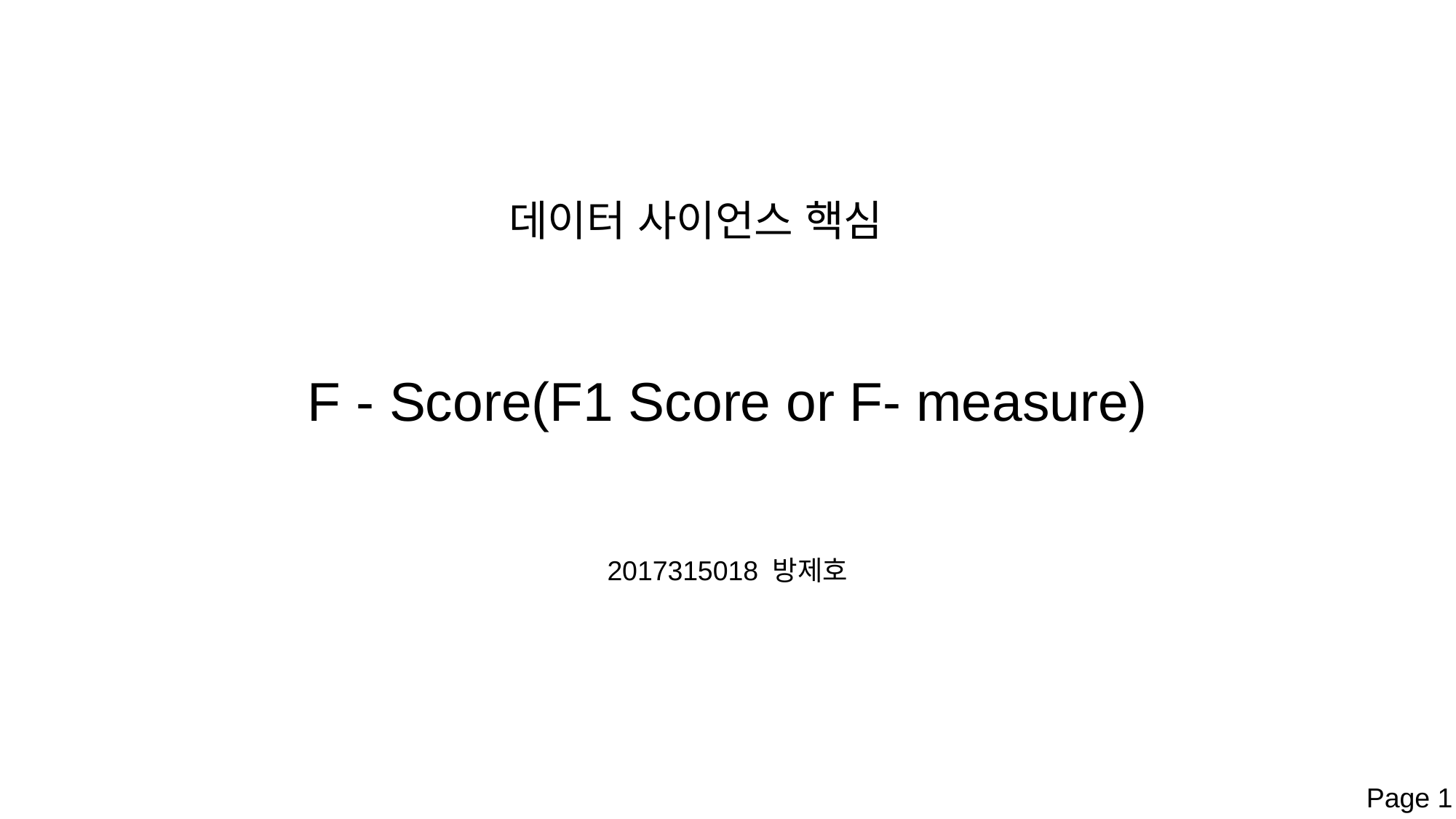

데이터 사이언스 핵심
F - Score(F1 Score or F- measure)
2017315018 방제호
Page 1